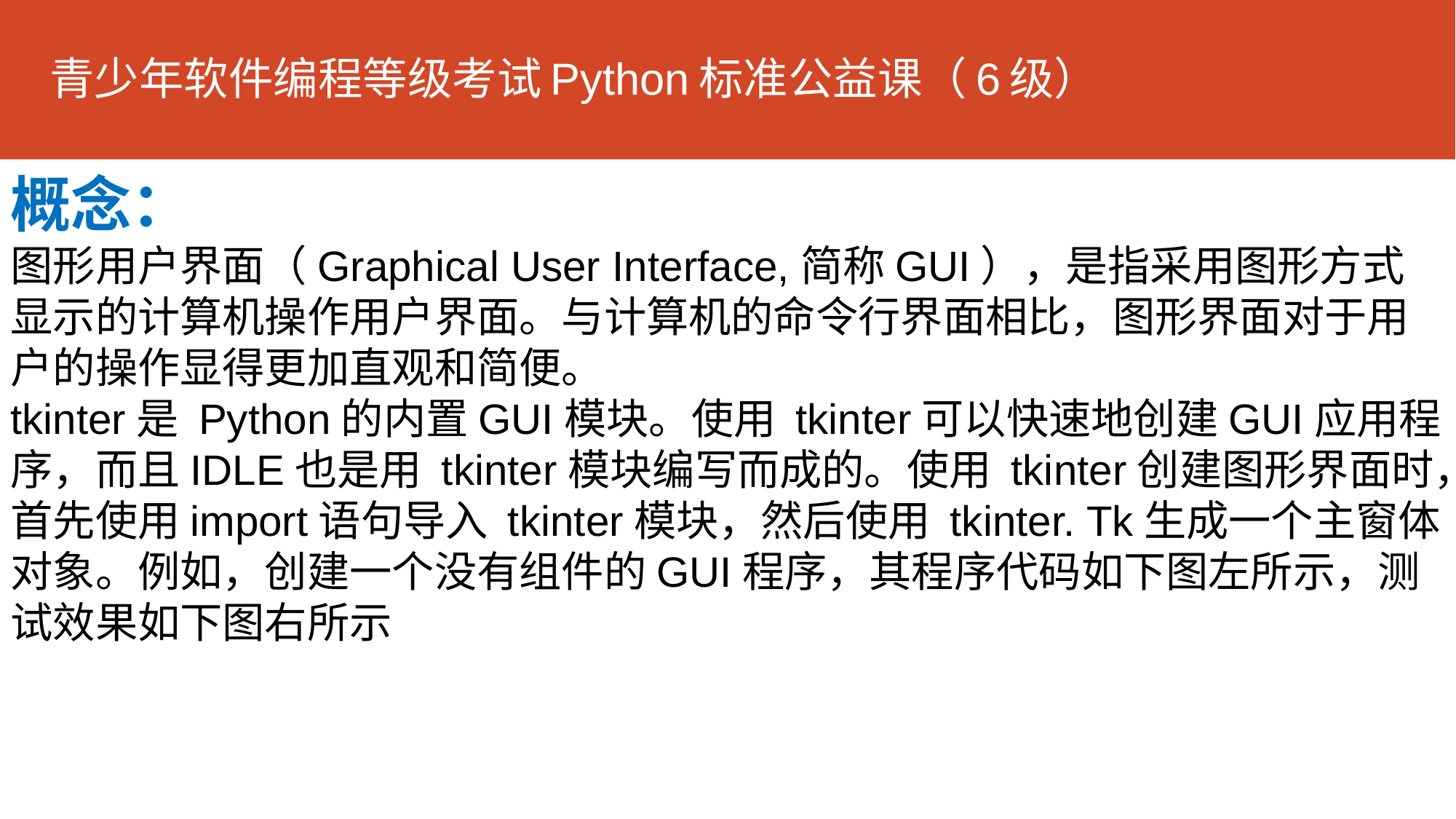

青少年软件编程等级考试Python标准公益课（6级）
概念：
图形用户界面（Graphical User Interface,简称GUI），是指采用图形方式显示的计算机操作用户界面。与计算机的命令行界面相比，图形界面对于用户的操作显得更加直观和简便。
tkinter是 Python的内置GUI模块。使用 tkinter可以快速地创建GUI应用程序，而且IDLE也是用 tkinter模块编写而成的。使用 tkinter创建图形界面时，首先使用import语句导入 tkinter模块，然后使用 tkinter. Tk生成一个主窗体对象。例如，创建一个没有组件的GUI程序，其程序代码如下图左所示，测试效果如下图右所示